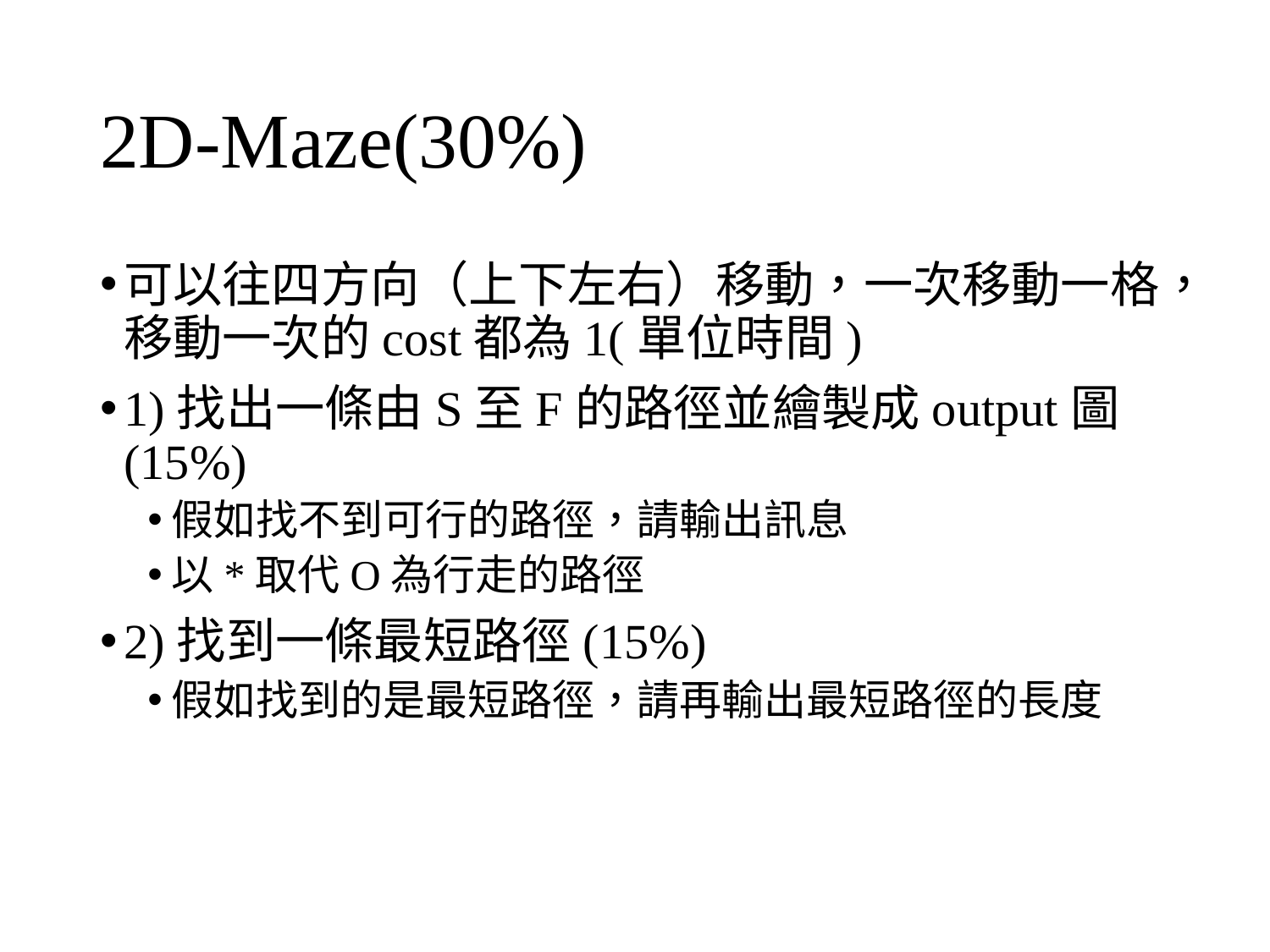

# 2D-Maze(30%)
可以往四方向（上下左右）移動，一次移動一格，移動一次的cost都為1(單位時間)
1)找出一條由S至F的路徑並繪製成output圖(15%)
假如找不到可行的路徑，請輸出訊息
以*取代O為行走的路徑
2)找到一條最短路徑(15%)
假如找到的是最短路徑，請再輸出最短路徑的長度